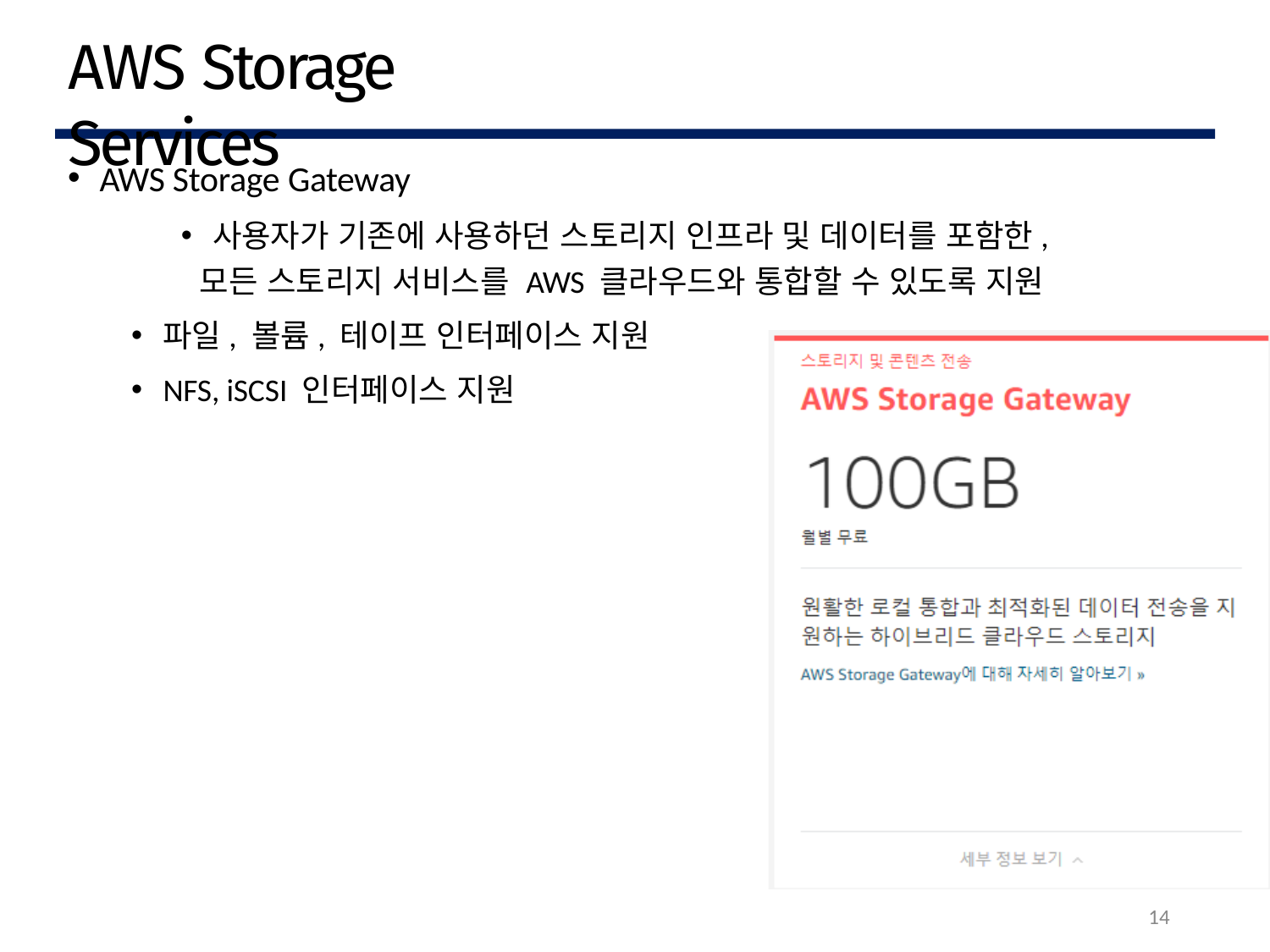

# AWS Storage Services
AWS Storage Gateway
사용자가 기존에 사용하던 스토리지 인프라 및 데이터를 포함한,
모든 스토리지 서비스를 AWS 클라우드와 통합할 수 있도록 지원
파일, 볼륨, 테이프 인터페이스 지원
NFS, iSCSI 인터페이스 지원

14